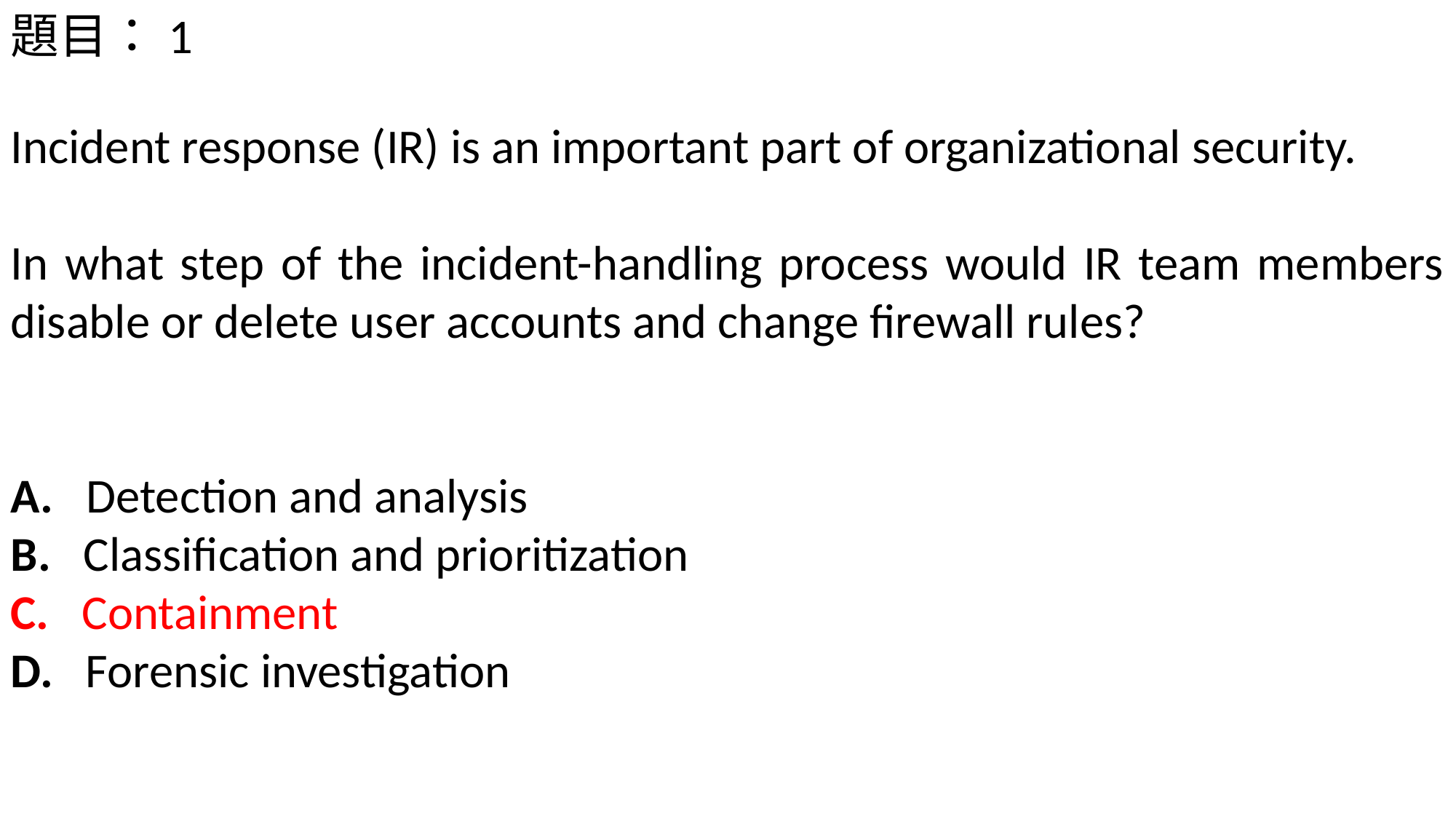

題目：1
Incident response (IR) is an important part of organizational security.

In what step of the incident-handling process would IR team members disable or delete user accounts and change firewall rules?

A.   Detection and analysis
B.   Classification and prioritization
C.   Containment
D.   Forensic investigation